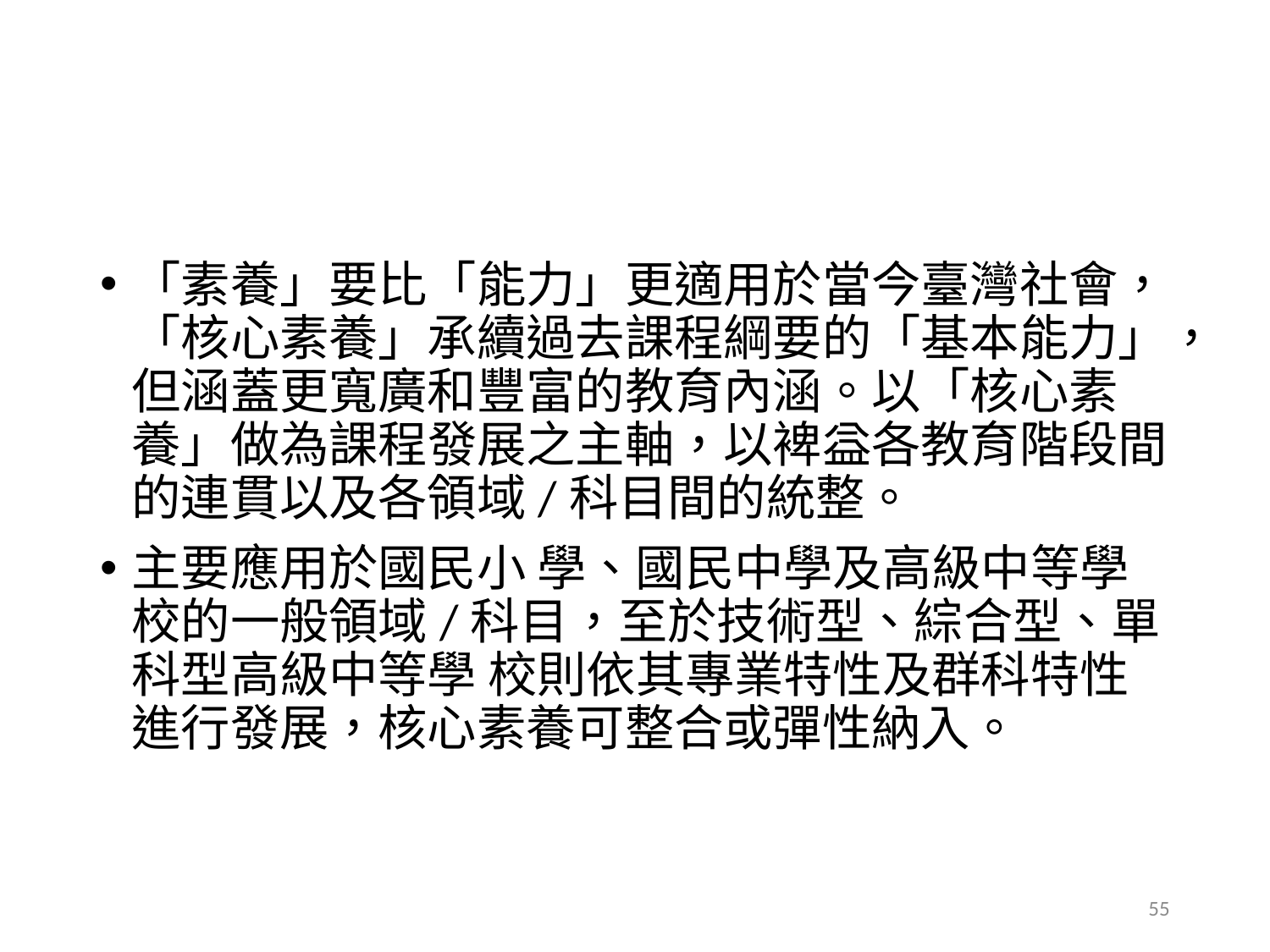

#
「素養」要比「能力」更適用於當今臺灣社會，「核心素養」承續過去課程綱要的「基本能力」，但涵蓋更寬廣和豐富的教育內涵。以「核心素養」做為課程發展之主軸，以裨益各教育階段間的連貫以及各領域/科目間的統整。
主要應用於國民小 學、國民中學及高級中等學校的一般領域/科目，至於技術型、綜合型、單科型高級中等學 校則依其專業特性及群科特性進行發展，核心素養可整合或彈性納入。

55